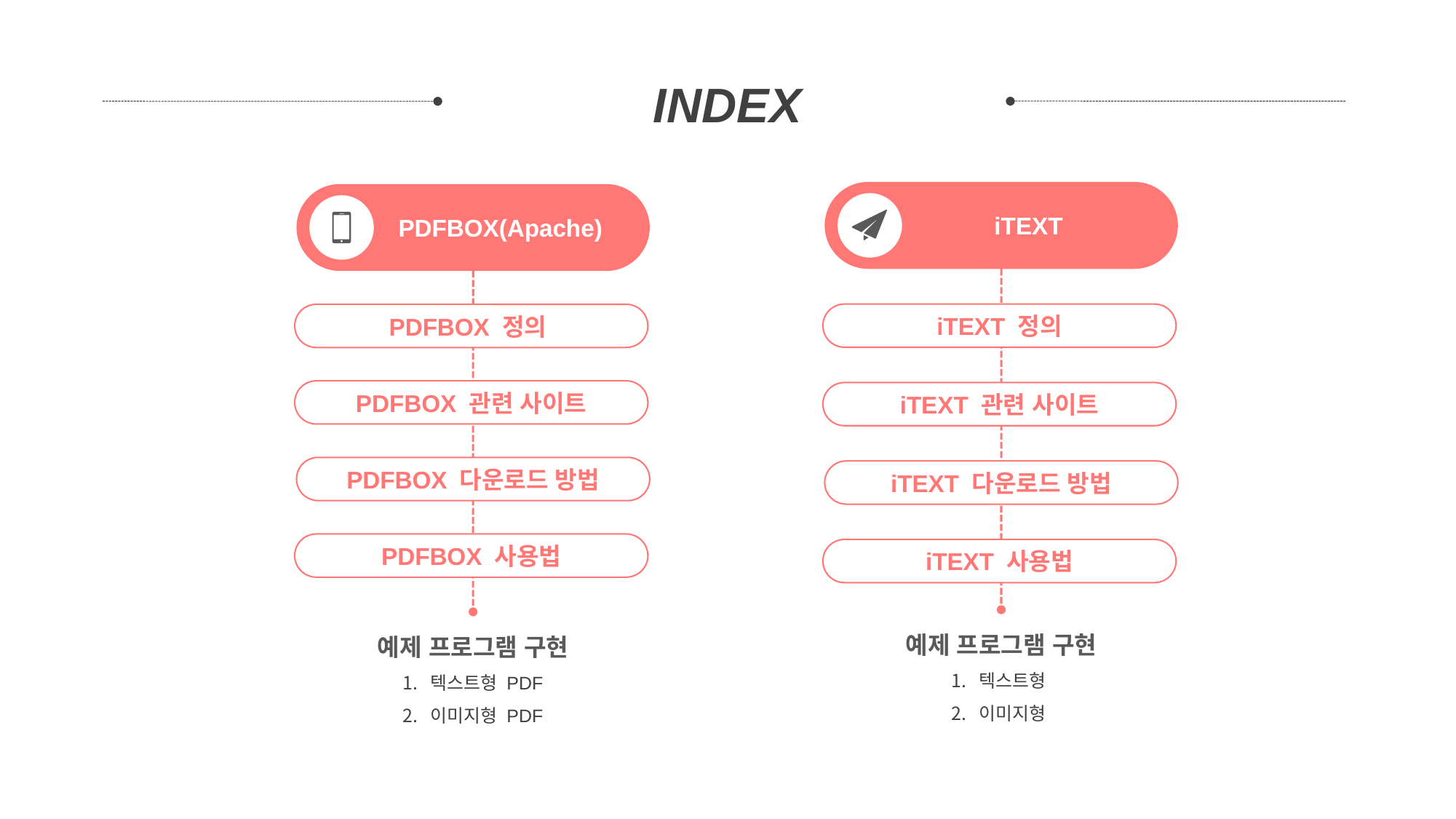

INDEX
iTEXT

iTEXT 정의
iTEXT 관련 사이트
iTEXT 다운로드 방법
iTEXT 사용법
예제 프로그램 구현
텍스트형
이미지형
PDFBOX(Apache)

PDFBOX 정의
PDFBOX 관련 사이트
PDFBOX 다운로드 방법
PDFBOX 사용법
예제 프로그램 구현
텍스트형 PDF
이미지형 PDF